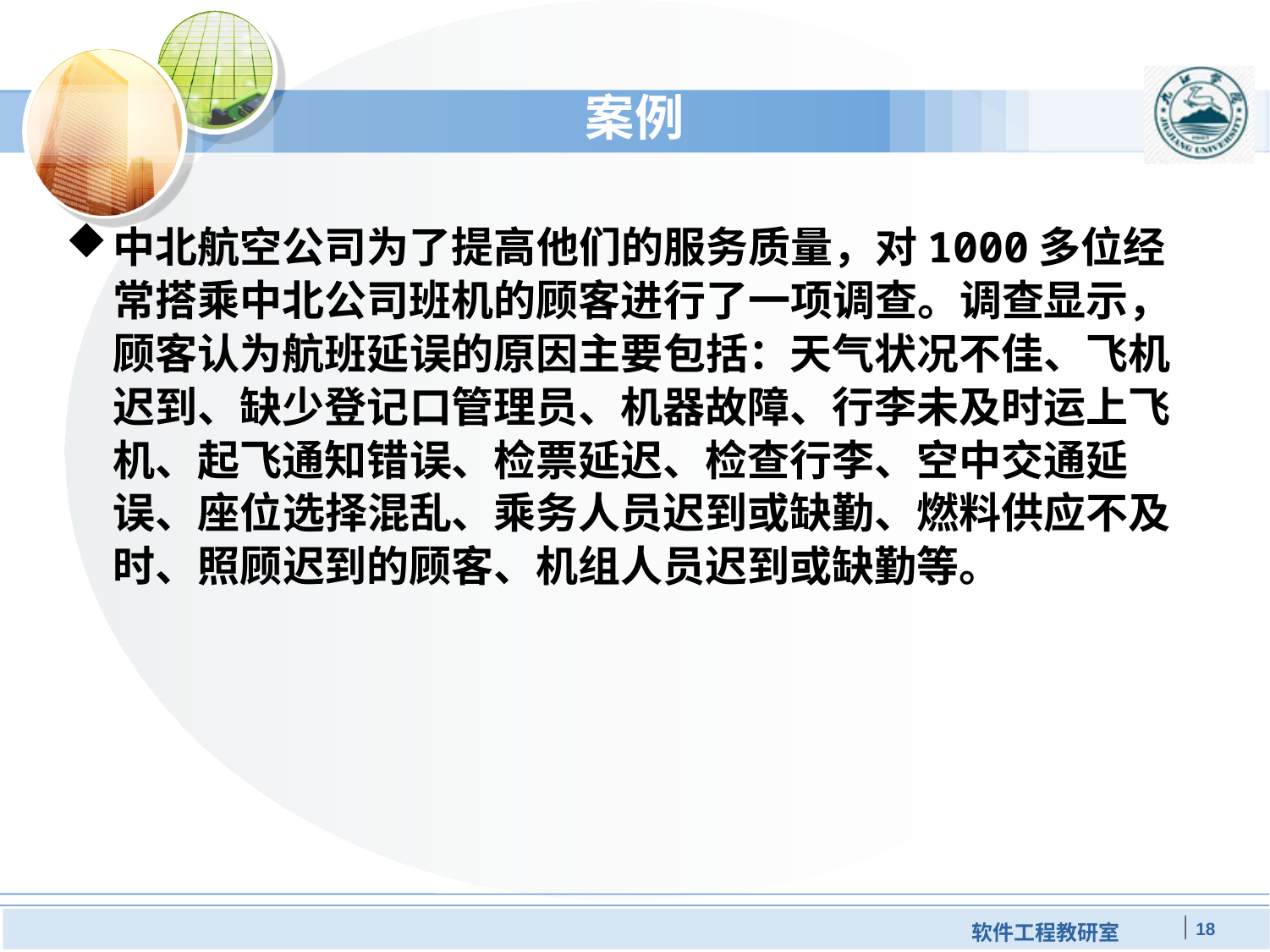

# 案例
中北航空公司为了提高他们的服务质量，对1000多位经常搭乘中北公司班机的顾客进行了一项调查。调查显示，顾客认为航班延误的原因主要包括：天气状况不佳、飞机迟到、缺少登记口管理员、机器故障、行李未及时运上飞机、起飞通知错误、检票延迟、检查行李、空中交通延误、座位选择混乱、乘务人员迟到或缺勤、燃料供应不及时、照顾迟到的顾客、机组人员迟到或缺勤等。